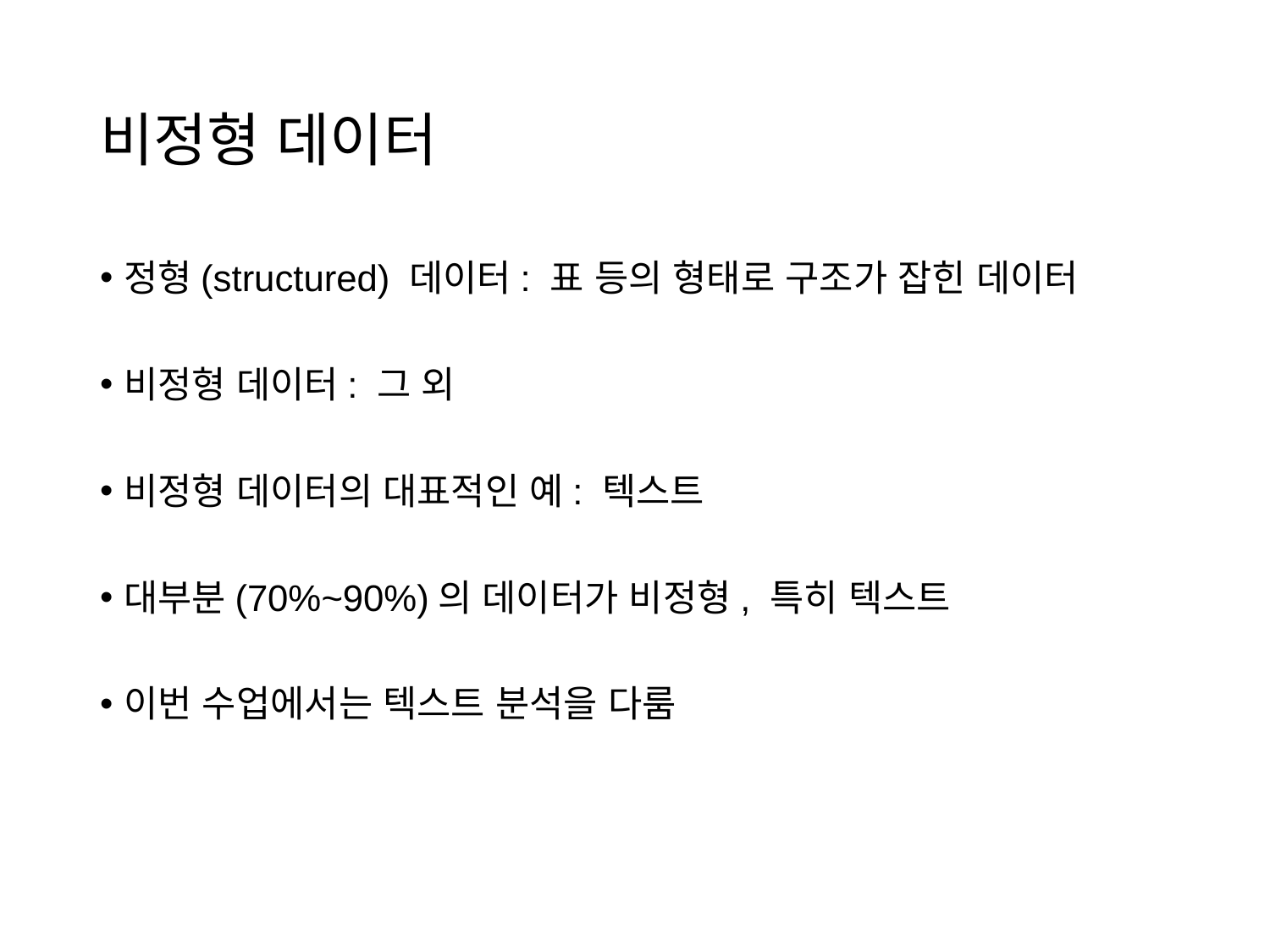

# 비정형 데이터
정형(structured) 데이터: 표 등의 형태로 구조가 잡힌 데이터

비정형 데이터: 그 외

비정형 데이터의 대표적인 예: 텍스트

대부분(70%~90%)의 데이터가 비정형, 특히 텍스트

이번 수업에서는 텍스트 분석을 다룸